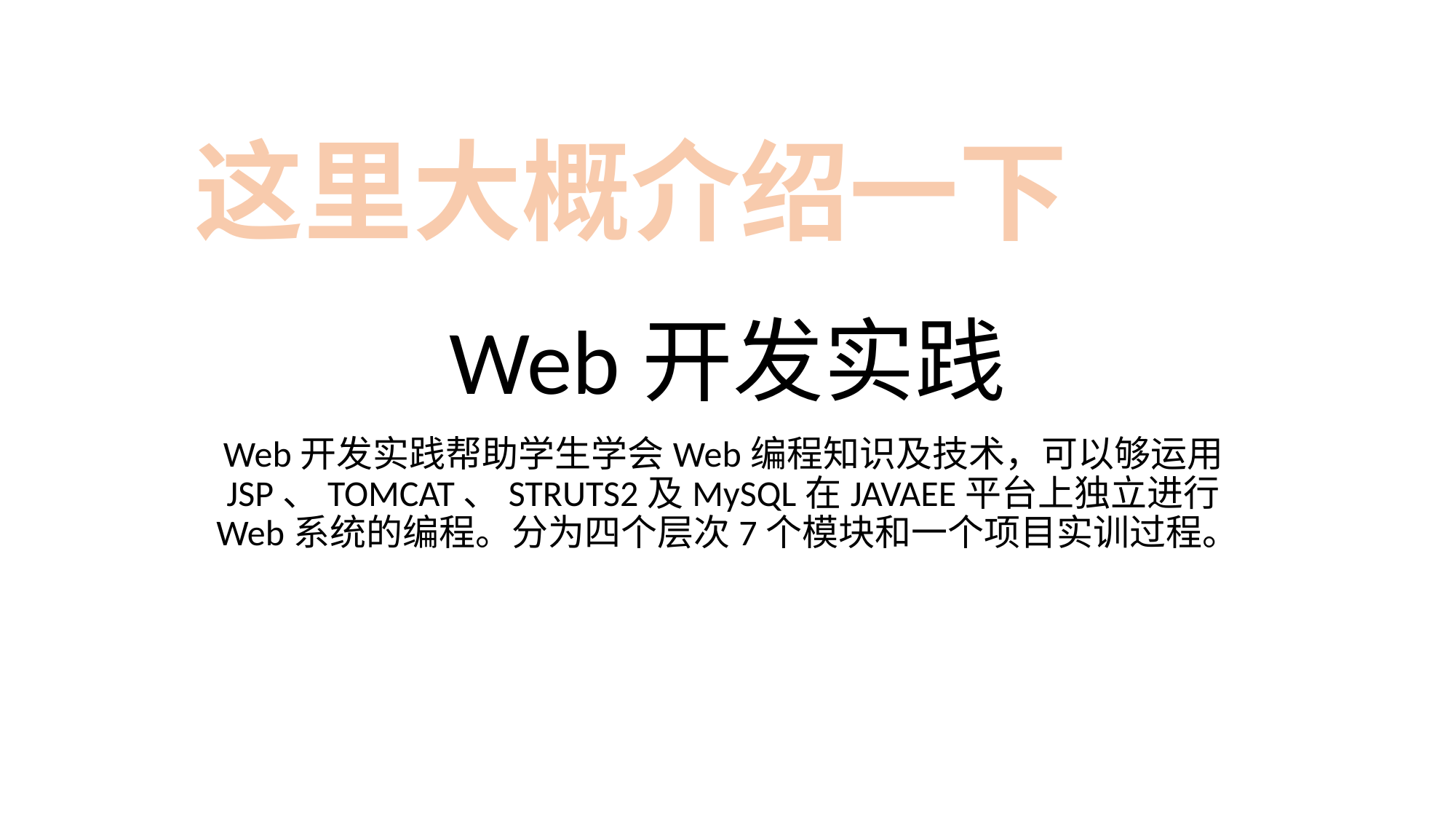

这里大概介绍一下
# Web开发实践
Web开发实践帮助学生学会Web编程知识及技术，可以够运用JSP、TOMCAT、STRUTS2及MySQL在JAVAEE平台上独立进行Web系统的编程。分为四个层次7个模块和一个项目实训过程。